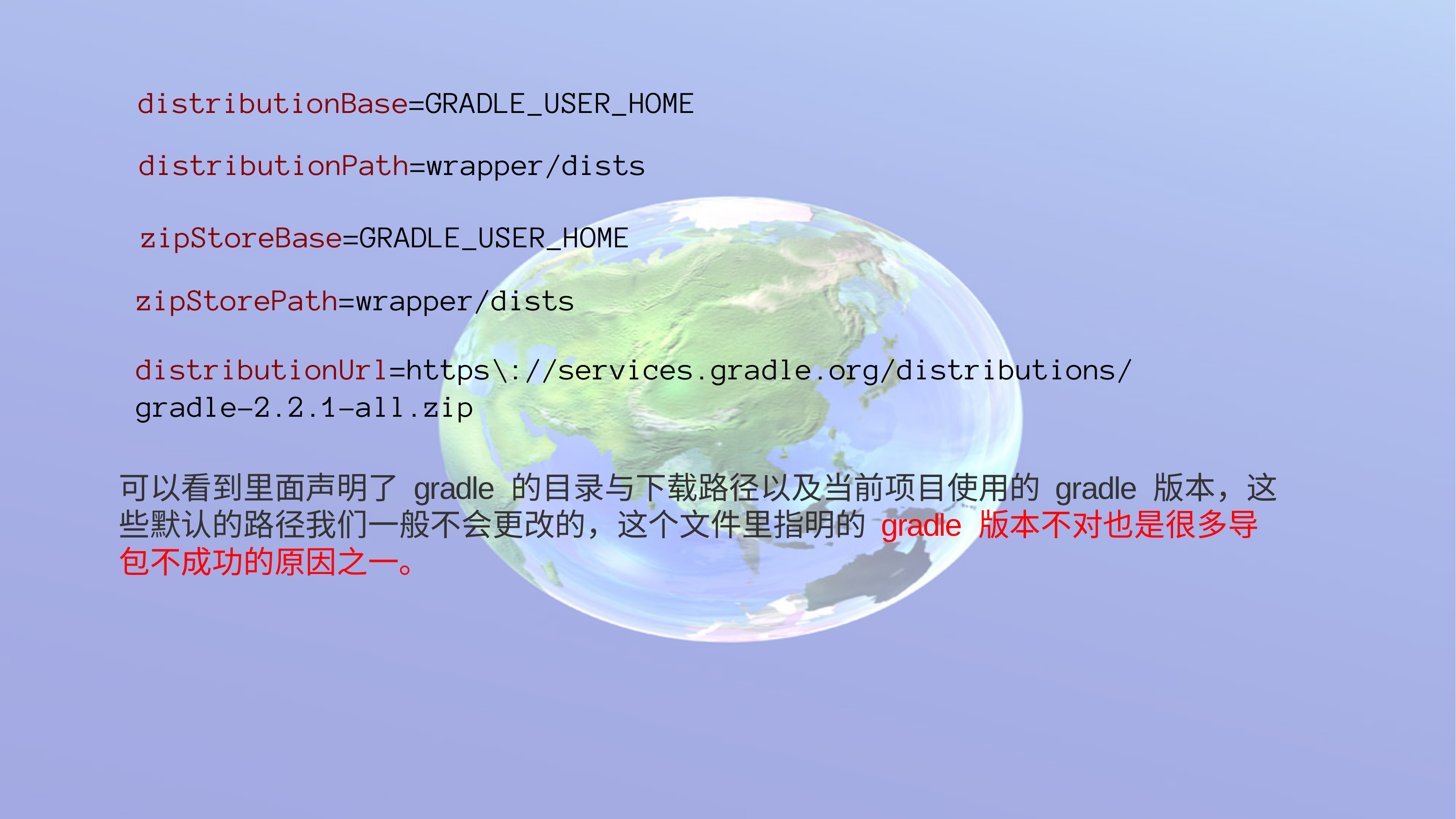

distributionBase=GRADLE_USER_HOME
distributionPath=wrapper/dists
zipStoreBase=GRADLE_USER_HOME
zipStorePath=wrapper/dists
distributionUrl=https\://services.gradle.org/distributions/gradle-2.2.1-all.zip
可以看到里面声明了 gradle 的目录与下载路径以及当前项目使用的 gradle 版本，这些默认的路径我们一般不会更改的，这个文件里指明的 gradle 版本不对也是很多导包不成功的原因之一。

buildscript {  repositories {